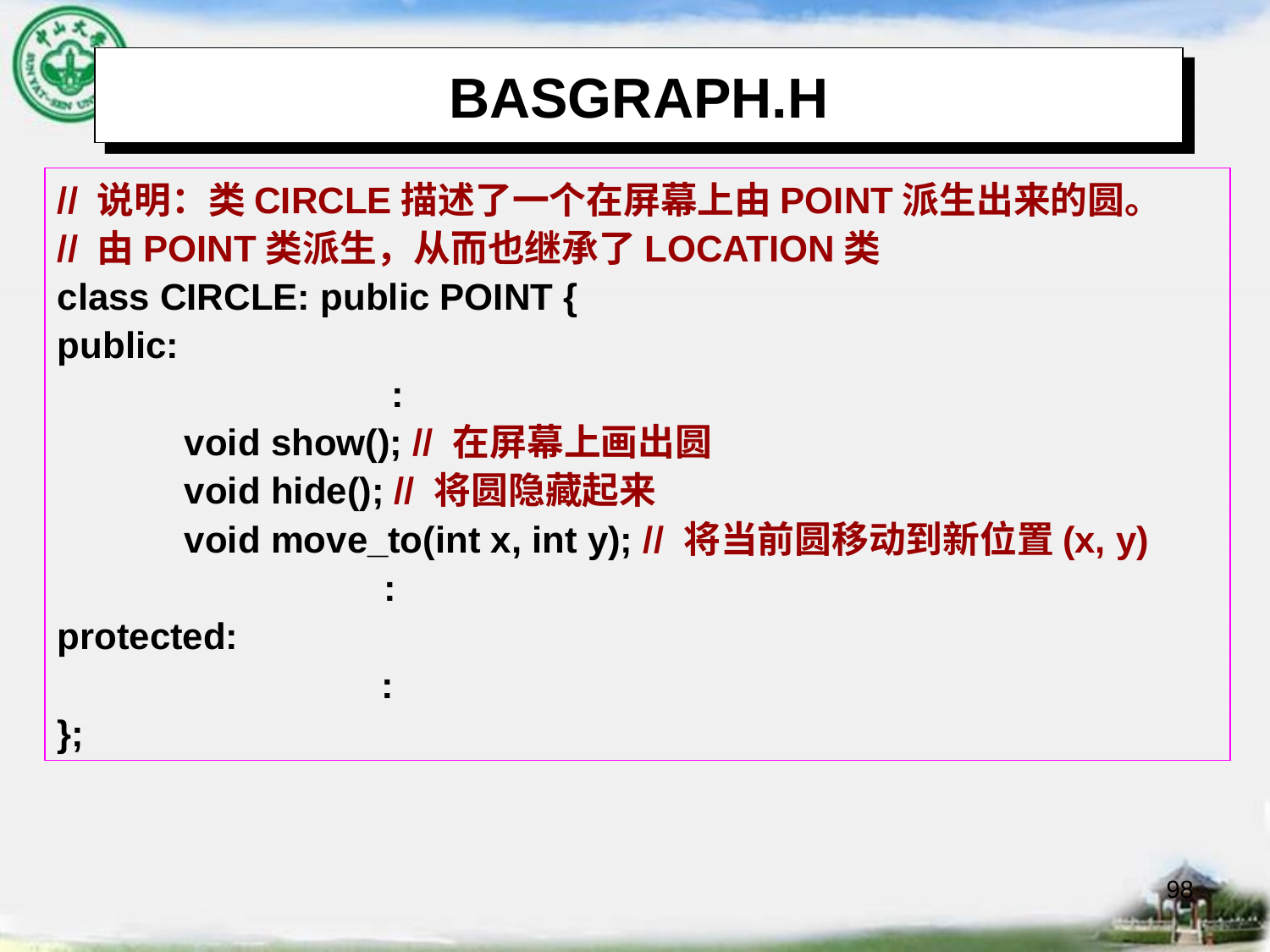

# BASGRAPH.H
// 说明：类CIRCLE描述了一个在屏幕上由POINT派生出来的圆。
// 由POINT类派生，从而也继承了LOCATION类
class CIRCLE: public POINT {
public:
	                    :
	void show(); // 在屏幕上画出圆
	void hide(); // 将圆隐藏起来
	void move_to(int x, int y); // 将当前圆移动到新位置(x, y)
		       :
protected:
	                   :
};
98